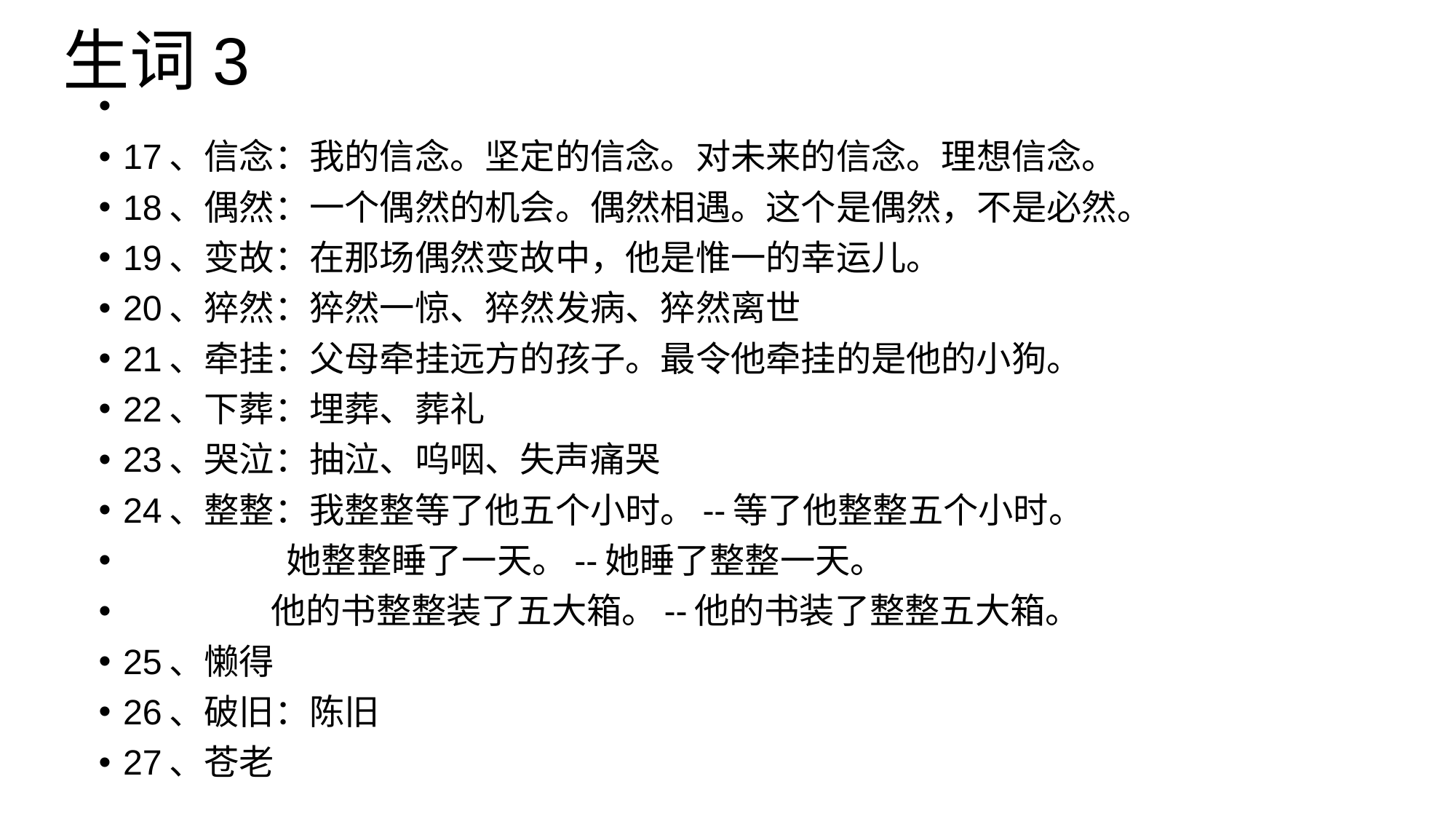

# 生词3

17、信念：我的信念。坚定的信念。对未来的信念。理想信念。
18、偶然：一个偶然的机会。偶然相遇。这个是偶然，不是必然。
19、变故：在那场偶然变故中，他是惟一的幸运儿。
20、猝然：猝然一惊、猝然发病、猝然离世
21、牵挂：父母牵挂远方的孩子。最令他牵挂的是他的小狗。
22、下葬：埋葬、葬礼
23、哭泣：抽泣、呜咽、失声痛哭
24、整整：我整整等了他五个小时。--等了他整整五个小时。
                    她整整睡了一天。--她睡了整整一天。
                  他的书整整装了五大箱。--他的书装了整整五大箱。
25、懒得
26、破旧：陈旧
27、苍老